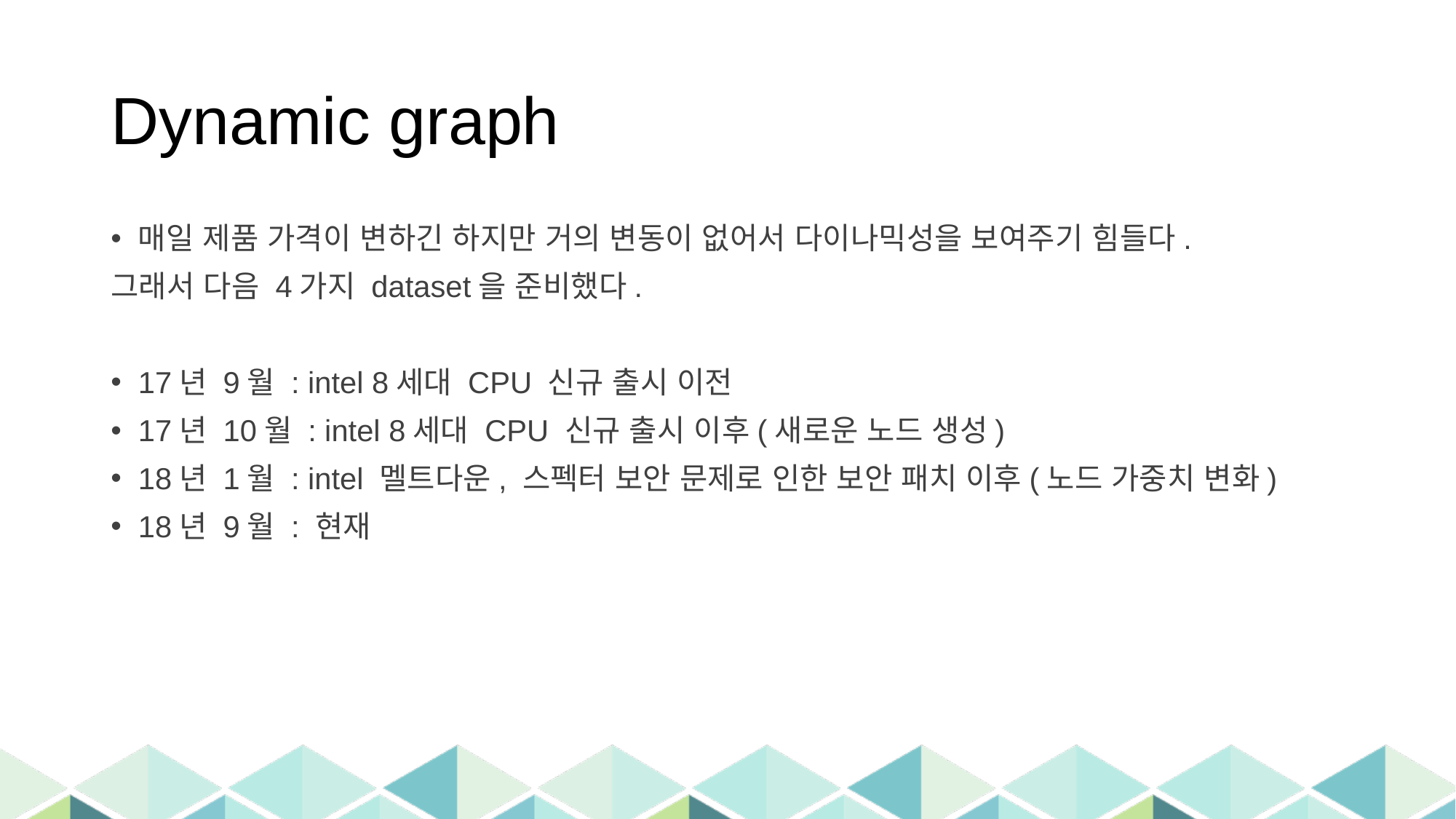

# Dynamic graph
매일 제품 가격이 변하긴 하지만 거의 변동이 없어서 다이나믹성을 보여주기 힘들다.
그래서 다음 4가지 dataset을 준비했다.

17년 9월 : intel 8세대 CPU 신규 출시 이전
17년 10월 : intel 8세대 CPU 신규 출시 이후(새로운 노드 생성)
18년 1월 : intel 멜트다운, 스펙터 보안 문제로 인한 보안 패치 이후(노드 가중치 변화)
18년 9월 : 현재